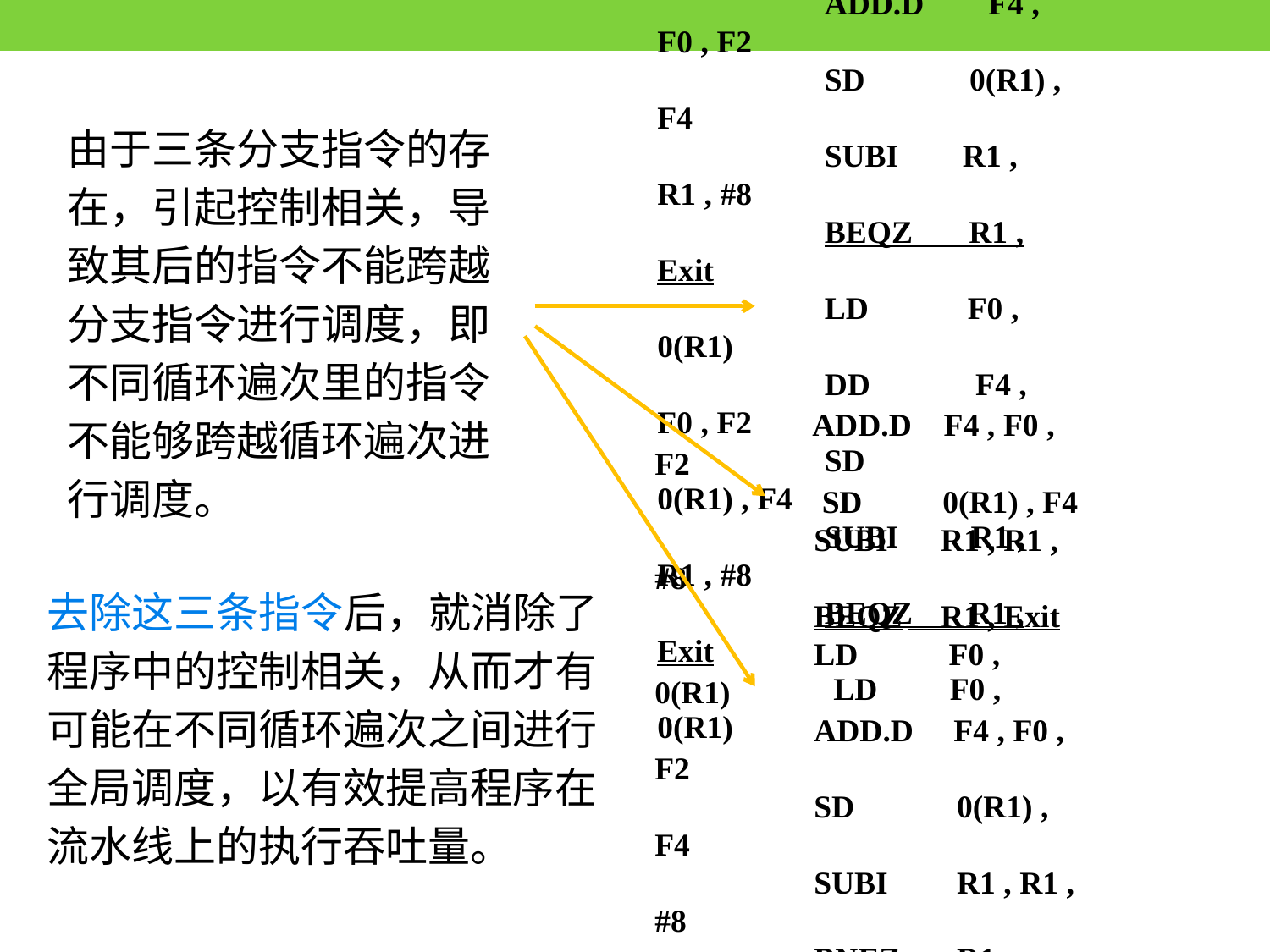

10
由于三条分支指令的存在，引起控制相关，导致其后的指令不能跨越分支指令进行调度，即不同循环遍次里的指令不能够跨越循环遍次进行调度。
Loop :   LD             F0 , 0(R1)
	     ADD.D        F4 , F0 , F2
	     SD             0(R1) , F4
	     SUBI        R1 , R1 , #8
	     BEQZ       R1 , Exit
	     LD 	       F0 , 0(R1)
	     DD	        F4 , F0 , F2
	     SD	        0(R1) , F4
	     SUBI         R1 , R1 , #8
	     BEQZ       R1 , Exit
            LD         F0 ,       0(R1)
              ADD.D    F4 , F0 , F2
	     SD          0(R1) , F4
	    SUBI	    R1 , R1 , #8
	    BEQZ	    R1 , Exit
	    LD	     F0 , 0(R1)
	    ADD.D     F4 , F0 , F2
	    SD	      0(R1) , F4
	    SUBI	      R1 , R1 , #8
	    BNEZ	      R1 , Loop
    Exit :
去除这三条指令后，就消除了程序中的控制相关，从而才有可能在不同循环遍次之间进行全局调度，以有效提高程序在流水线上的执行吞吐量。